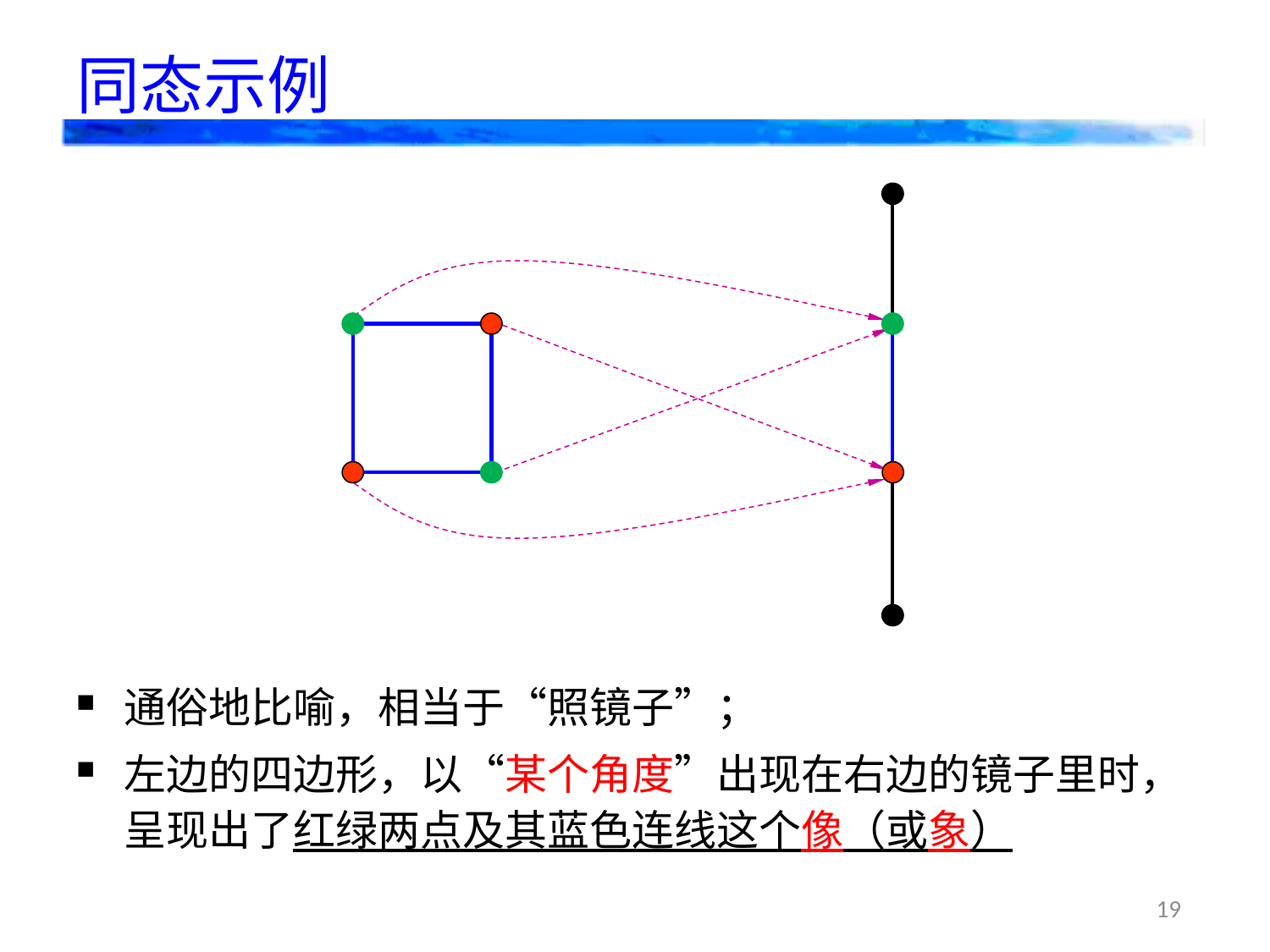

# 同态示例

通俗地比喻，相当于“照镜子”；
左边的四边形，以“某个角度”出现在右边的镜子里时，呈现出了红绿两点及其蓝色连线这个像（或象）
19